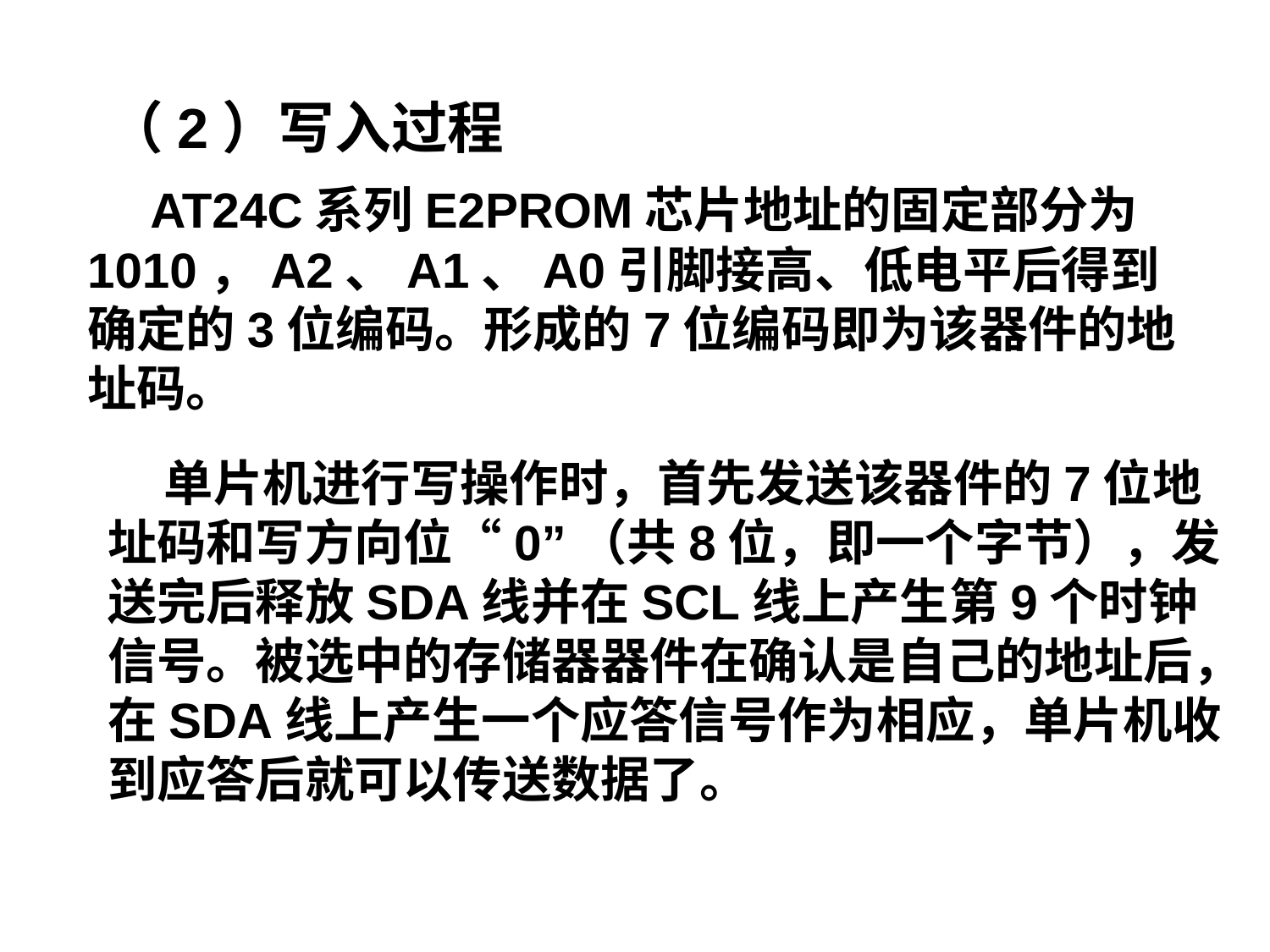

（2）写入过程
    AT24C系列E2PROM芯片地址的固定部分为1010，A2、A1、A0引脚接高、低电平后得到确定的3位编码。形成的7位编码即为该器件的地址码。

    单片机进行写操作时，首先发送该器件的7位地址码和写方向位“0”（共8位，即一个字节），发送完后释放SDA线并在SCL线上产生第9个时钟信号。被选中的存储器器件在确认是自己的地址后，在SDA线上产生一个应答信号作为相应，单片机收到应答后就可以传送数据了。